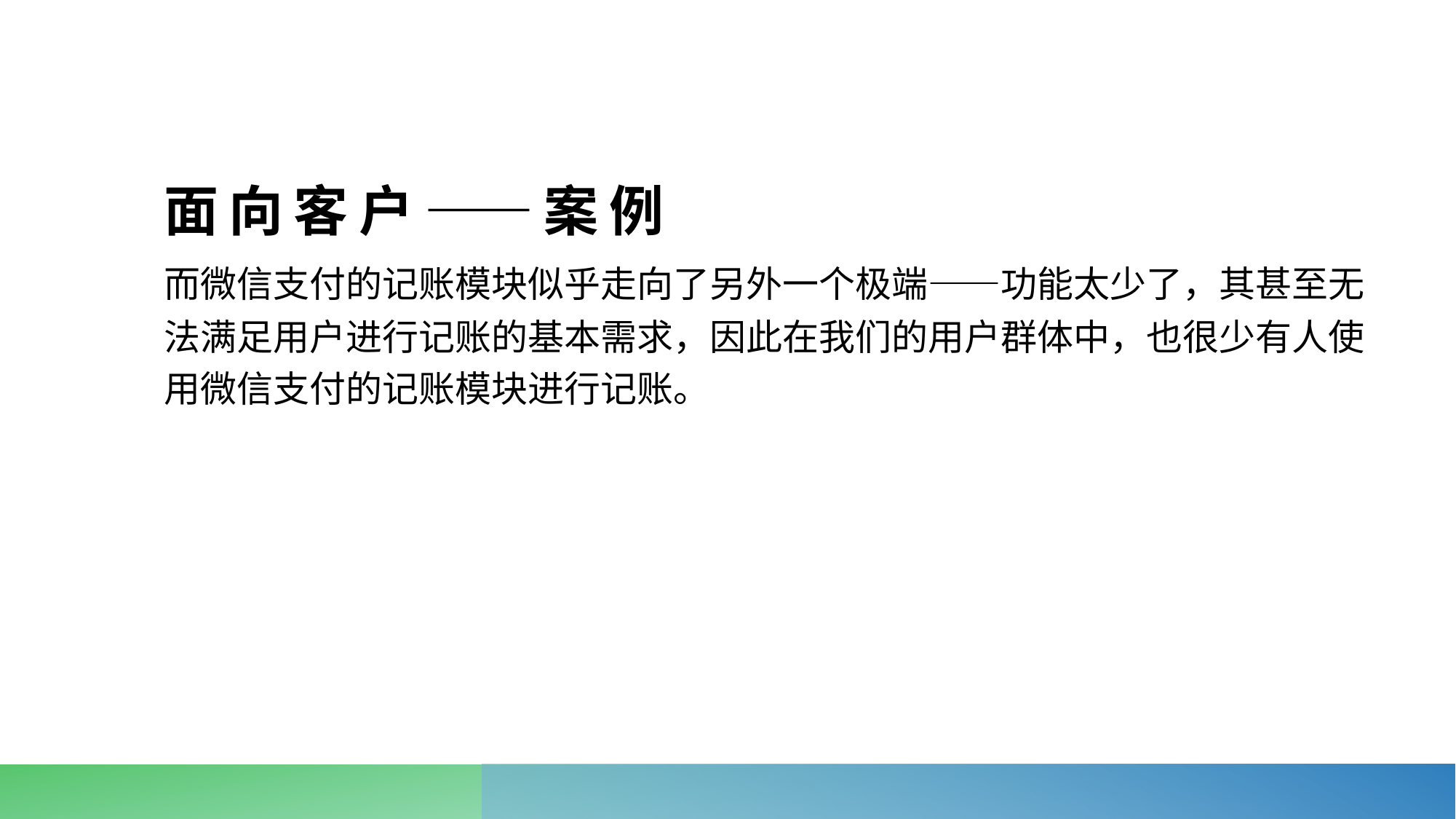

# 面向客户——案例
而微信支付的记账模块似乎走向了另外一个极端——功能太少了，其甚至无法满足用户进行记账的基本需求，因此在我们的用户群体中，也很少有人使用微信支付的记账模块进行记账。